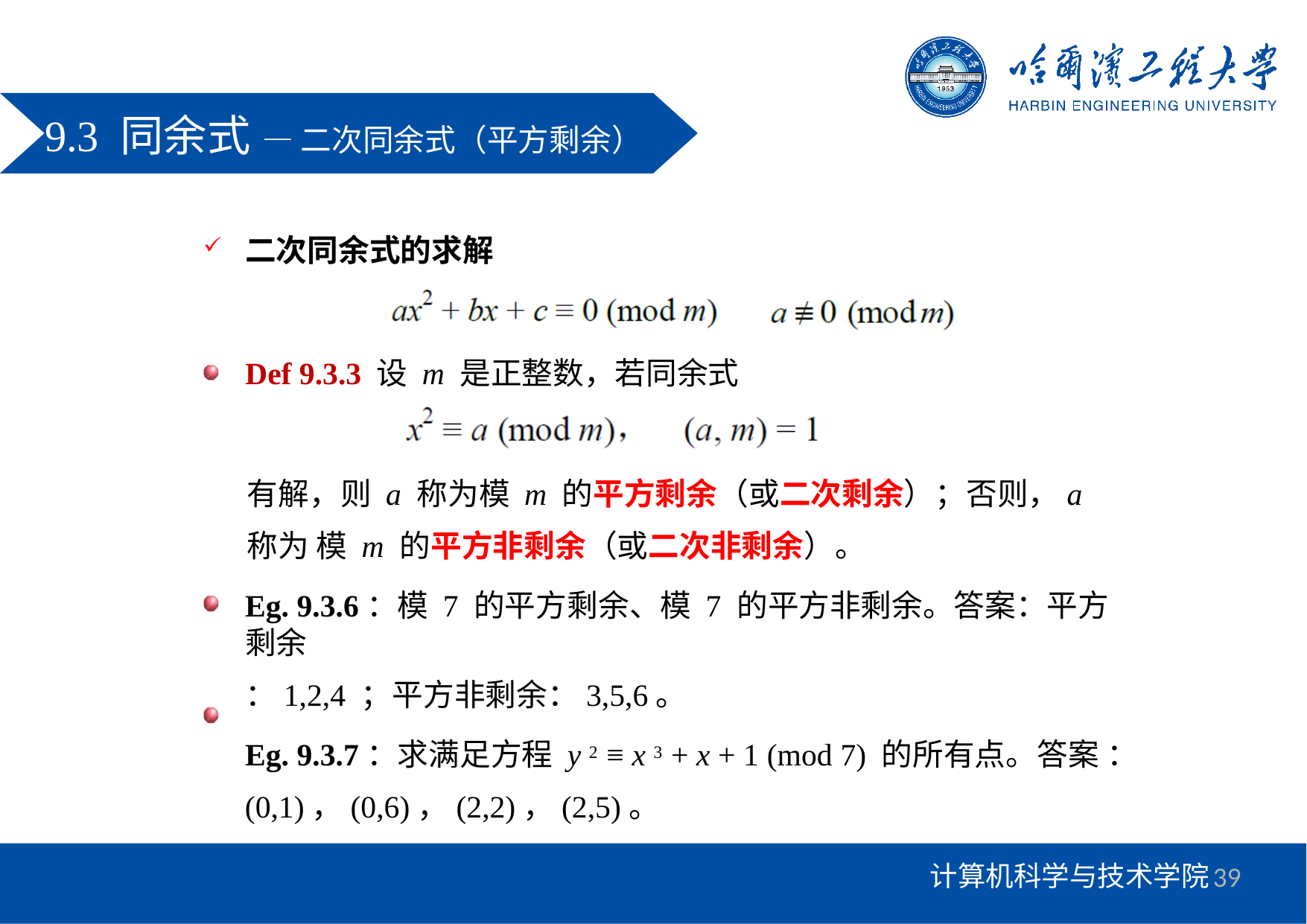

# 9.3 同余式— 二次同余式（平方剩余）
二次同余式的求解

Def 9.3.3 设 m 是正整数，若同余式

有解，则 a 称为模 m 的平方剩余（或二次剩余）；否则，a 称为 模 m 的平方非剩余（或二次非剩余）。
Eg. 9.3.6：模 7 的平方剩余、模 7 的平方非剩余。答案：平方剩余
：1,2,4 ；平方非剩余：3,5,6。
Eg. 9.3.7：求满足方程 y 2 ≡ x 3 + x + 1 (mod 7) 的所有点。答案：
(0,1)，(0,6)，(2,2)，(2,5)。

39